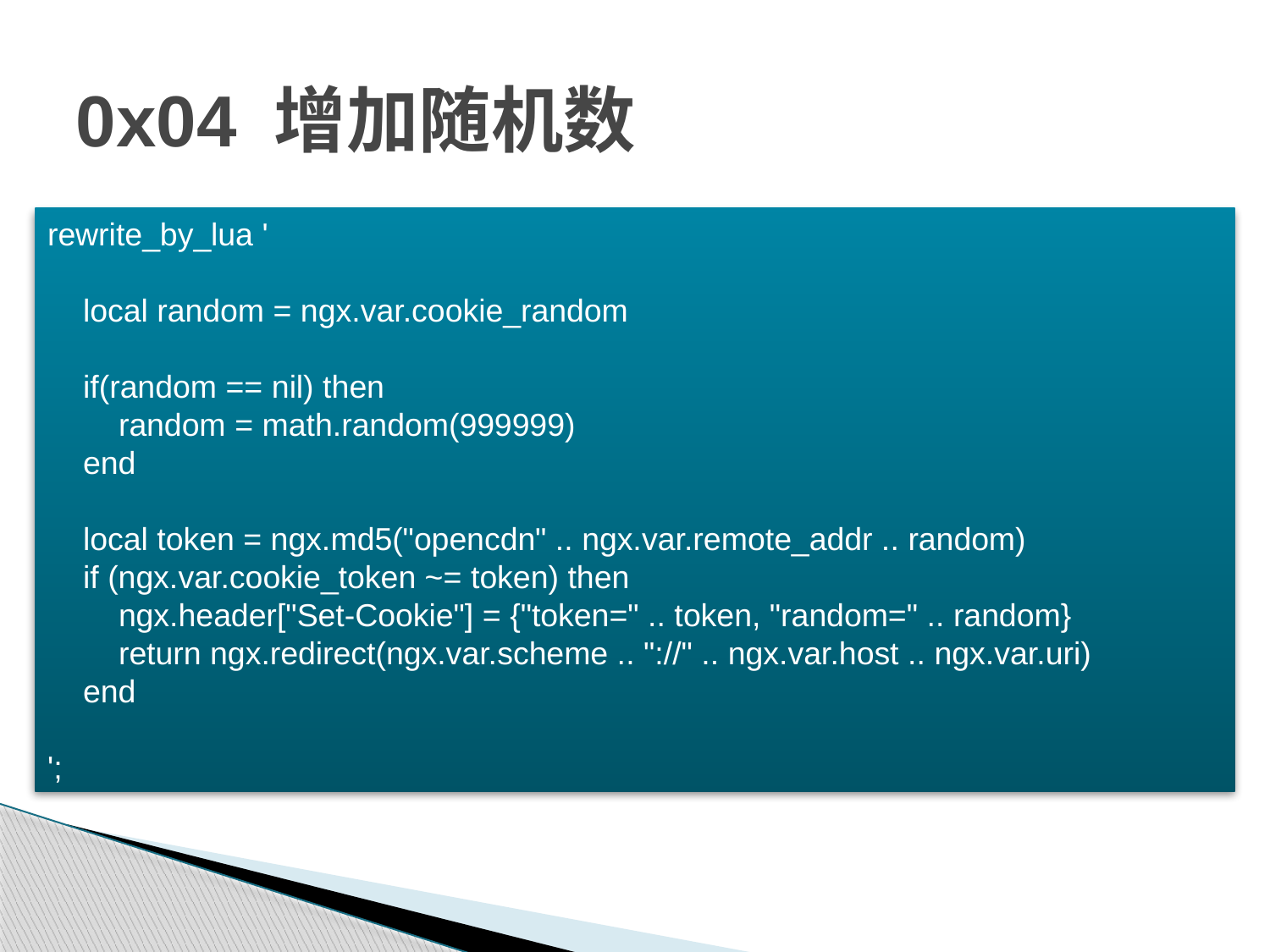

# 0x04 增加随机数
如果通过IP来限制请求频率，容易导致一些误杀.
SESSION限制
很多语言或者框架中的SESSION是能够伪造的.
攻击者无法杜撰的sessionID
用个池子记录下每次给出的ID，然后在请求来的时候进行查询，如果没有的话，就拒绝请求。
无状态性的sessionID
rewrite_by_lua '

    local random = ngx.var.cookie_random

    if(random == nil) then
        random = math.random(999999)
    end

    local token = ngx.md5("opencdn" .. ngx.var.remote_addr .. random)
    if (ngx.var.cookie_token ~= token) then
        ngx.header["Set-Cookie"] = {"token=" .. token, "random=" .. random}
        return ngx.redirect(ngx.var.scheme .. "://" .. ngx.var.host .. ngx.var.uri)
    end

';